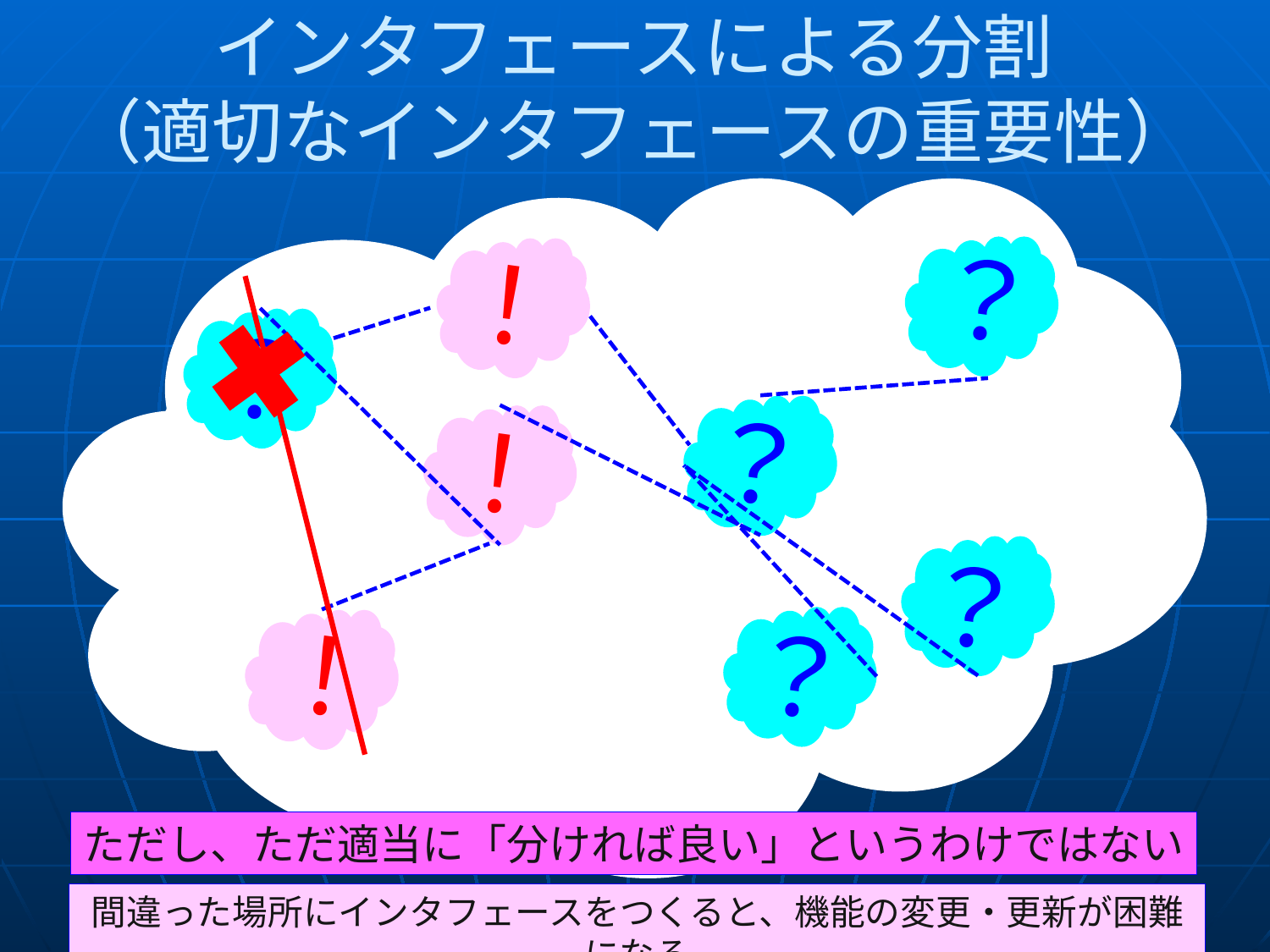

# インタフェースによる分割 （適切なインタフェースの重要性）

？
！

？

？

！

？
！
？

ただし、ただ適当に「分ければ良い」というわけではない
間違った場所にインタフェースをつくると、機能の変更・更新が困難になる